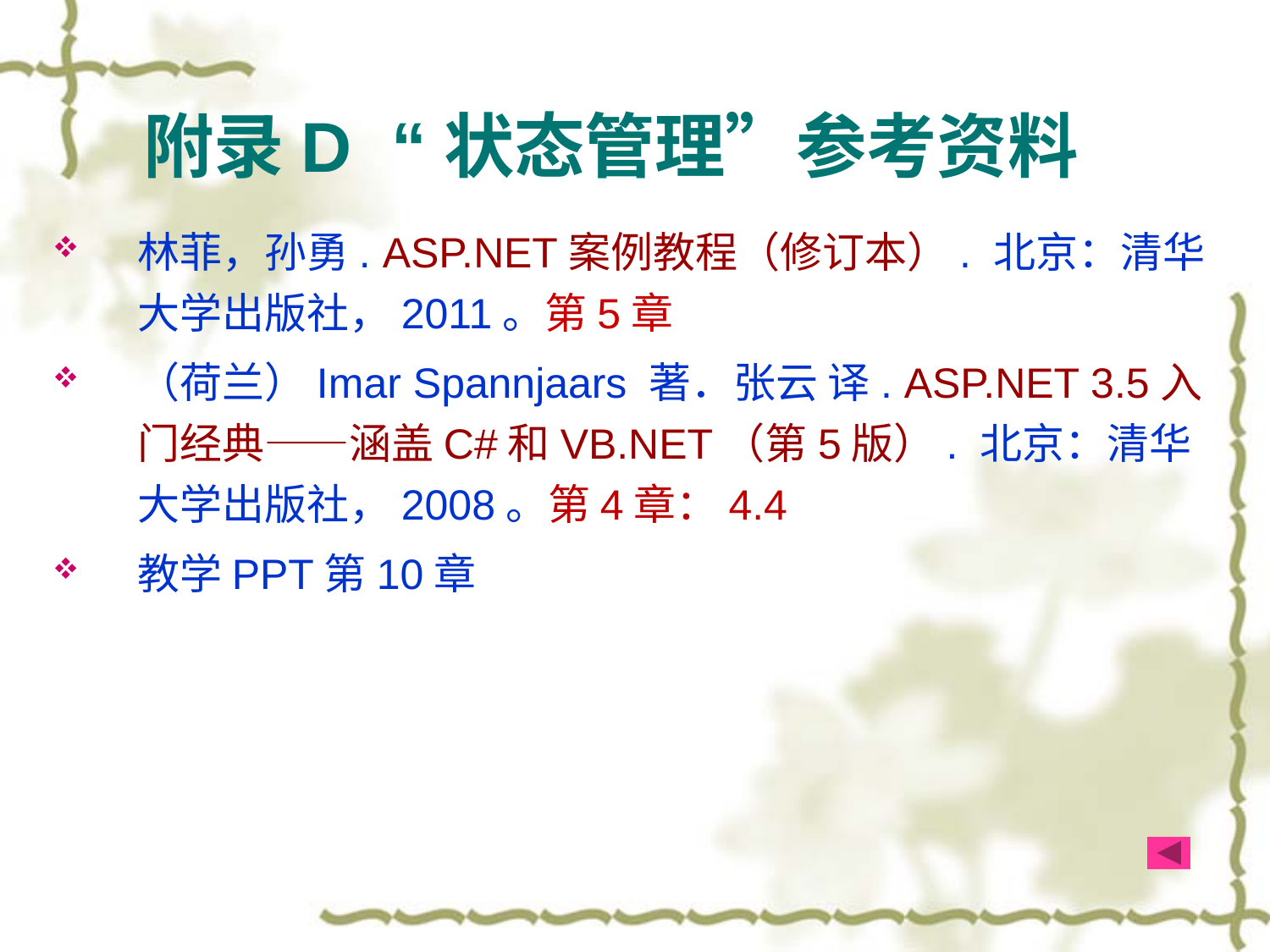

附录D  “状态管理”参考资料
林菲，孙勇. ASP.NET案例教程（修订本）. 北京：清华大学出版社，2011。第5章
（荷兰）Imar Spannjaars 著．张云 译. ASP.NET 3.5入门经典——涵盖C#和VB.NET（第5版）. 北京：清华大学出版社，2008。第4章：4.4
教学PPT第10章